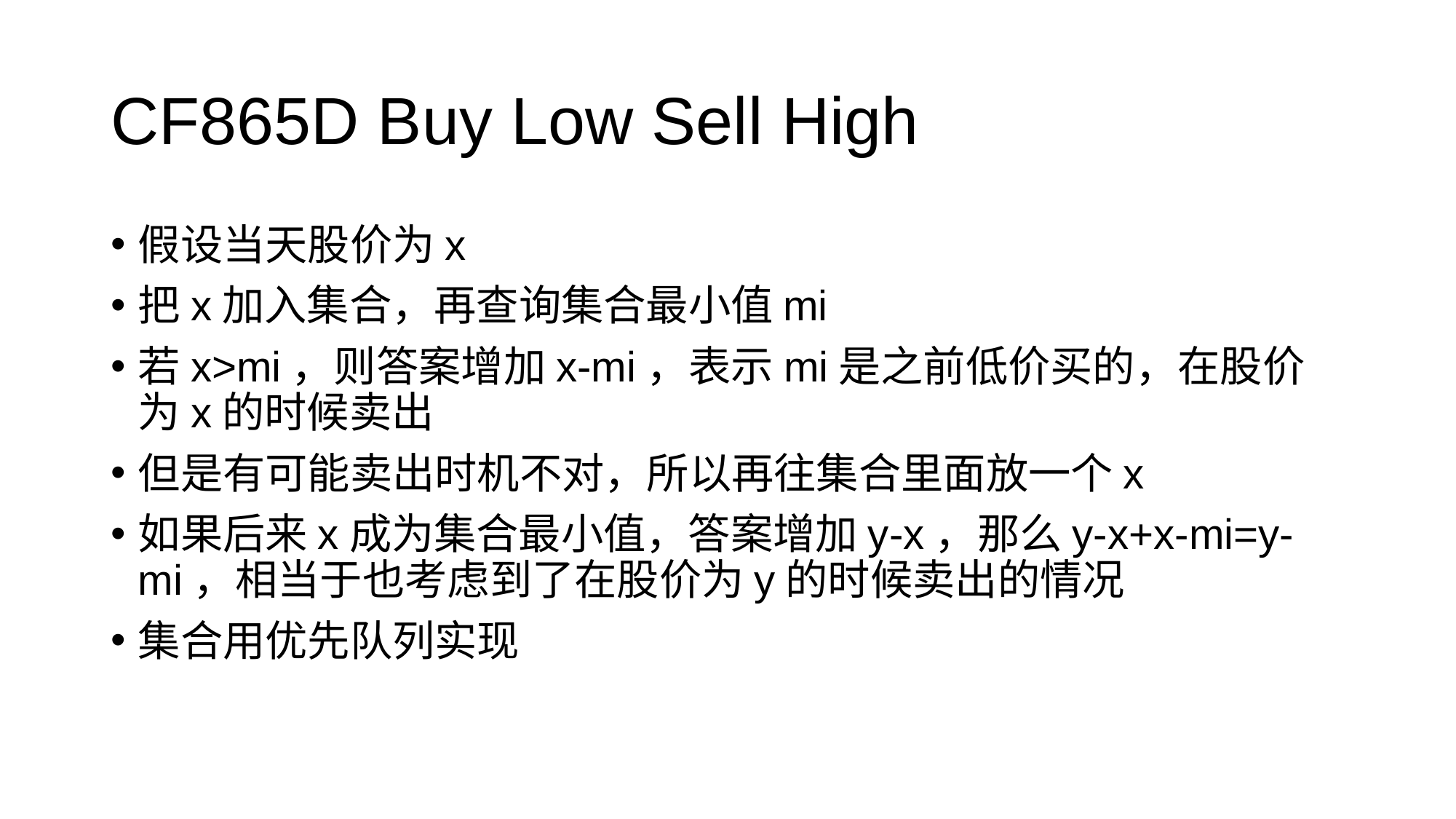

# CF865D Buy Low Sell High
假设当天股价为x
把x加入集合，再查询集合最小值mi
若x>mi，则答案增加x-mi，表示mi是之前低价买的，在股价为x的时候卖出
但是有可能卖出时机不对，所以再往集合里面放一个x
如果后来x成为集合最小值，答案增加y-x，那么y-x+x-mi=y-mi，相当于也考虑到了在股价为y的时候卖出的情况
集合用优先队列实现